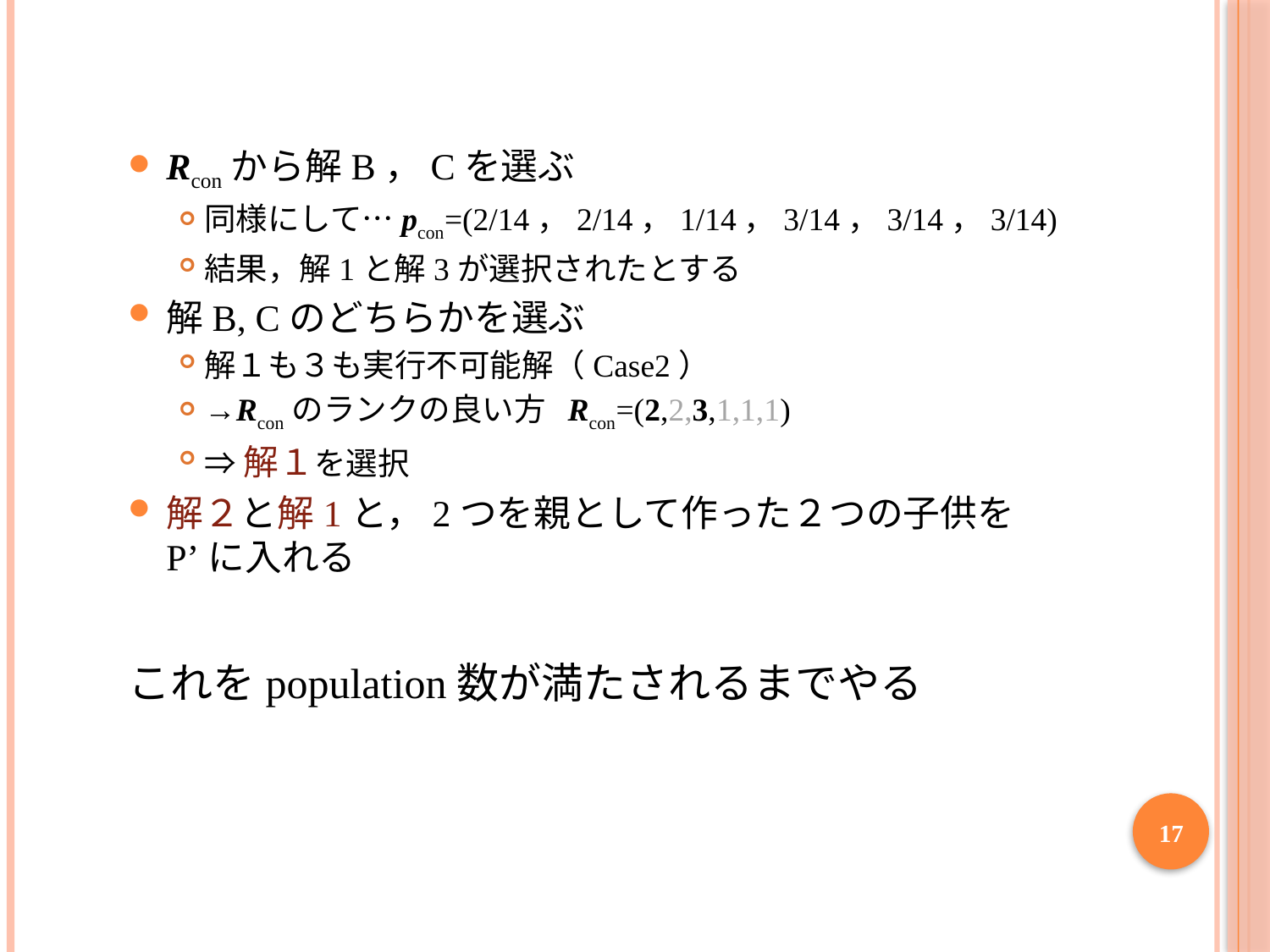

Rconから解B，Cを選ぶ
同様にして…pcon=(2/14，2/14，1/14，3/14，3/14，3/14)
結果，解1と解3が選択されたとする
解B, Cのどちらかを選ぶ
解１も３も実行不可能解（Case2）
→Rconのランクの良い方  Rcon=(2,2,3,1,1,1)
⇒解１を選択
解２と解1と，2つを親として作った２つの子供をP’に入れる

これをpopulation数が満たされるまでやる
17